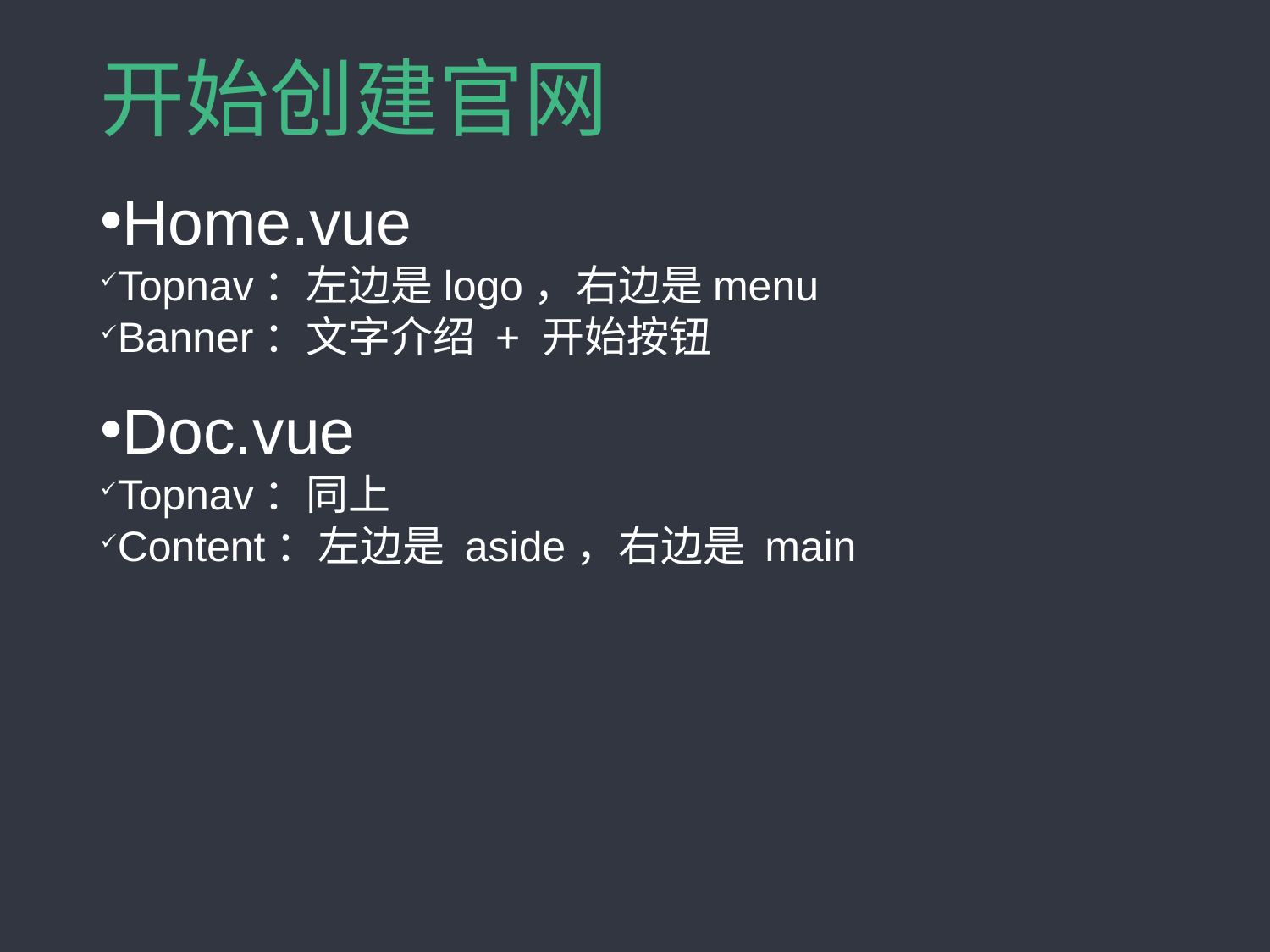

# 开始创建官网
Home.vue
Topnav：左边是logo，右边是menu
Banner：文字介绍 + 开始按钮
Doc.vue
Topnav：同上
Content：左边是 aside，右边是 main